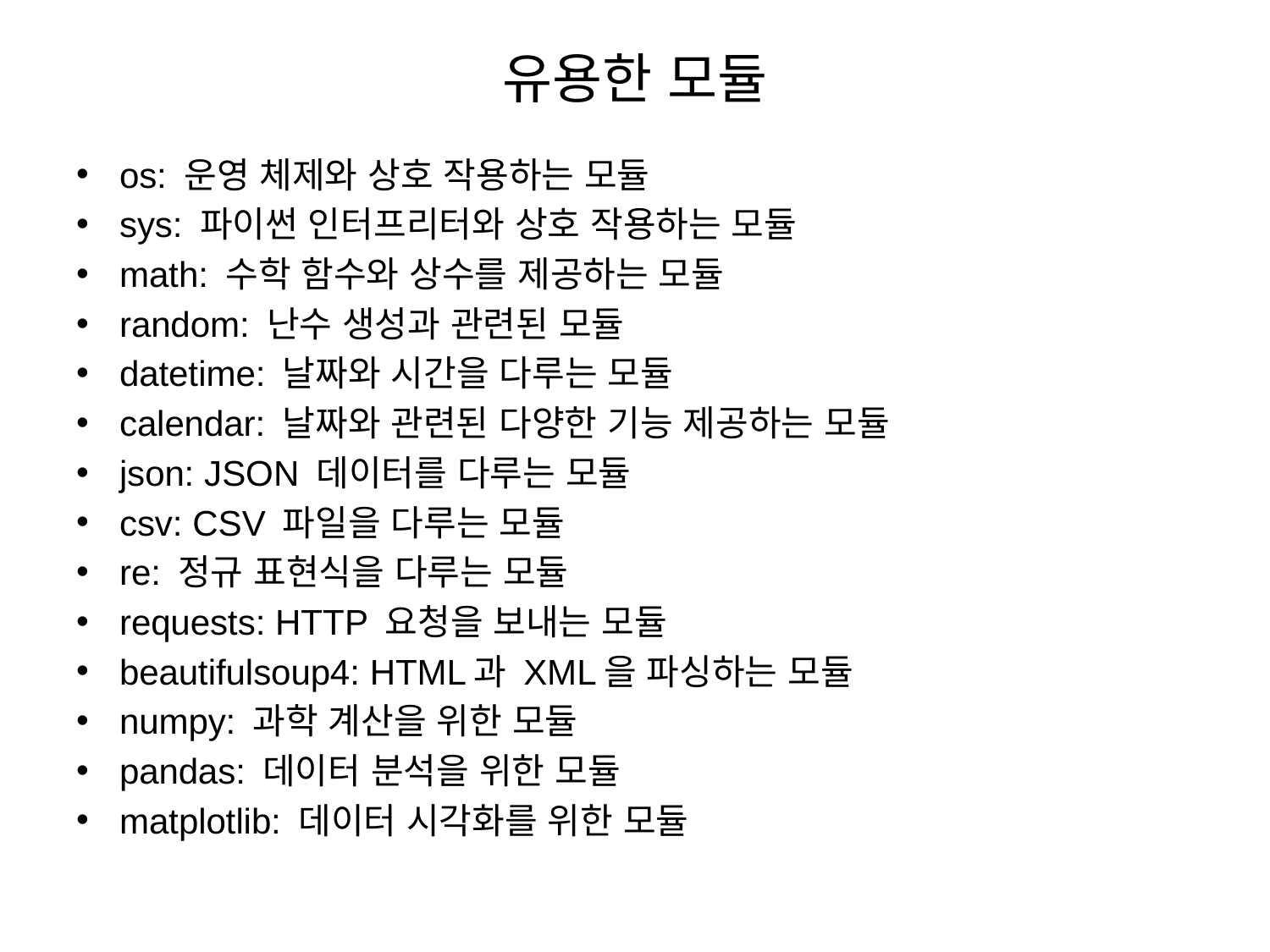

# 유용한 모듈
os: 운영 체제와 상호 작용하는 모듈
sys: 파이썬 인터프리터와 상호 작용하는 모듈
math: 수학 함수와 상수를 제공하는 모듈
random: 난수 생성과 관련된 모듈
datetime: 날짜와 시간을 다루는 모듈
calendar: 날짜와 관련된 다양한 기능 제공하는 모듈
json: JSON 데이터를 다루는 모듈
csv: CSV 파일을 다루는 모듈
re: 정규 표현식을 다루는 모듈
requests: HTTP 요청을 보내는 모듈
beautifulsoup4: HTML과 XML을 파싱하는 모듈
numpy: 과학 계산을 위한 모듈
pandas: 데이터 분석을 위한 모듈
matplotlib: 데이터 시각화를 위한 모듈